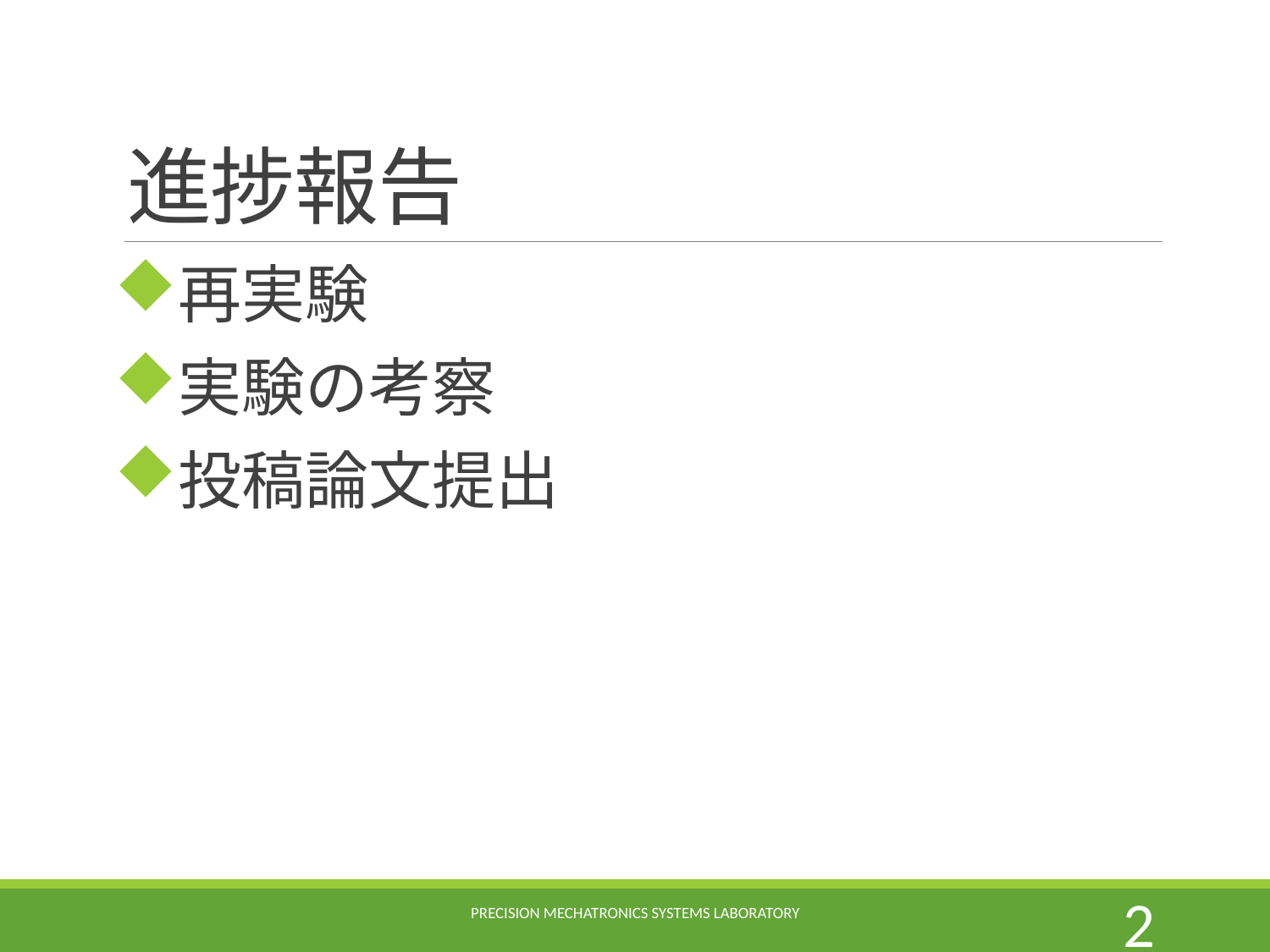

# 進捗報告
再実験
実験の考察
投稿論文提出
Precision Mechatronics Systems Laboratory

2